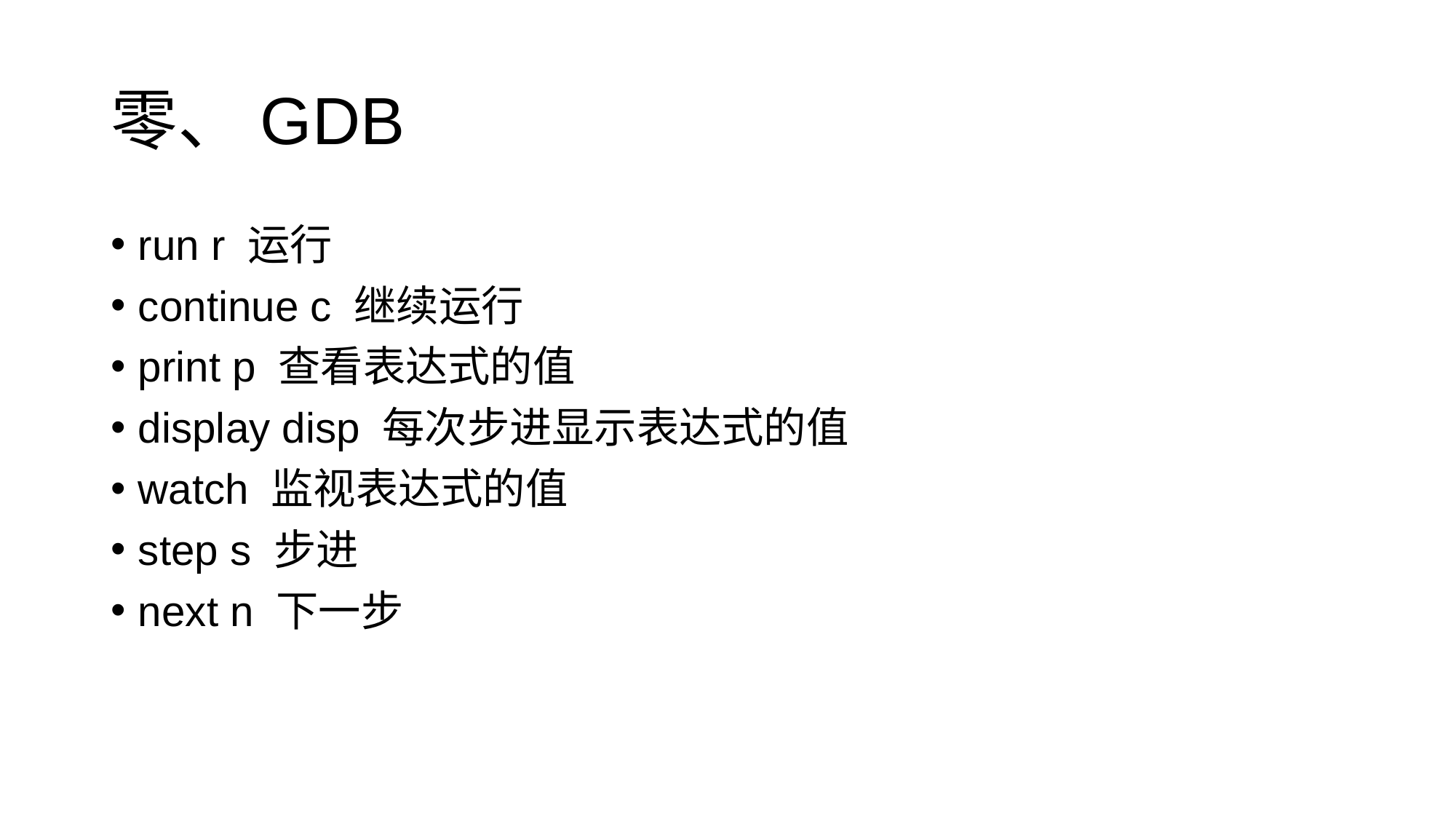

# 零、GDB
run r 运行
continue c 继续运行
print p 查看表达式的值
display disp 每次步进显示表达式的值
watch 监视表达式的值
step s 步进
next n 下一步